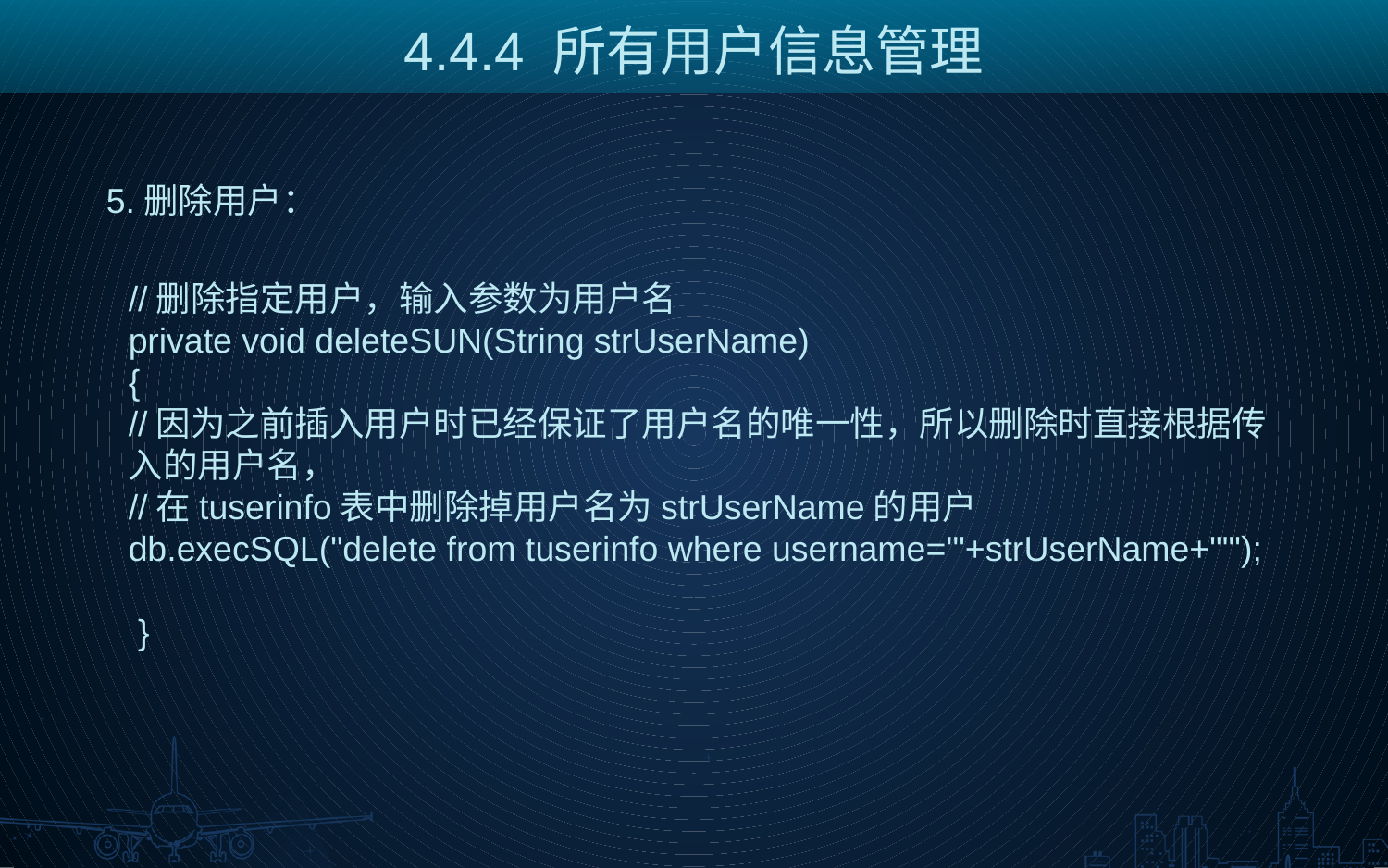

4.4.4 所有用户信息管理
5.删除用户：
//删除指定用户，输入参数为用户名
private void deleteSUN(String strUserName)
{
//因为之前插入用户时已经保证了用户名的唯一性，所以删除时直接根据传入的用户名，
//在tuserinfo表中删除掉用户名为strUserName的用户
db.execSQL("delete from tuserinfo where username='"+strUserName+"'");

 }